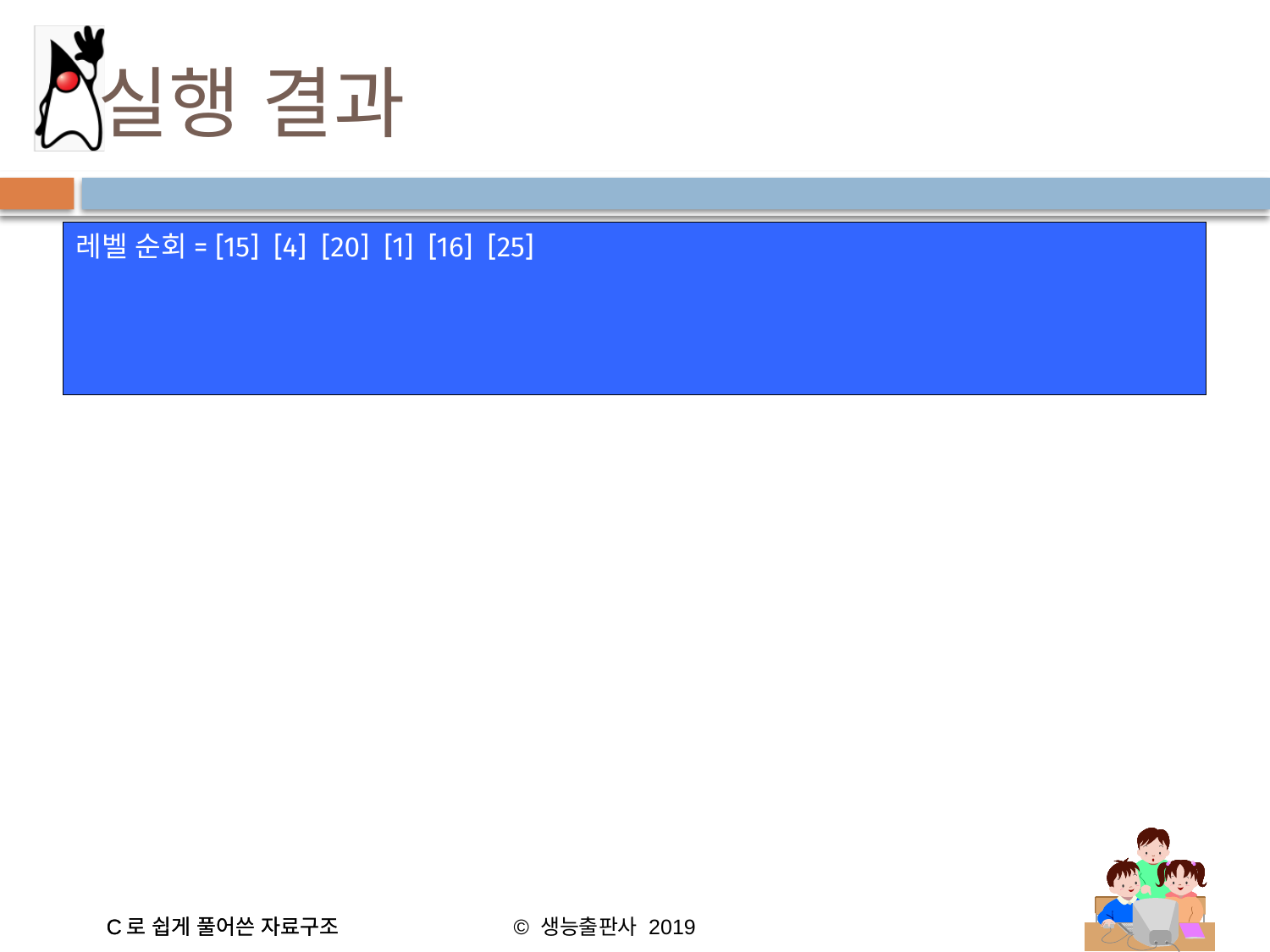

# 실행 결과
레벨 순회= [15]  [4]  [20]  [1]  [16]  [25]